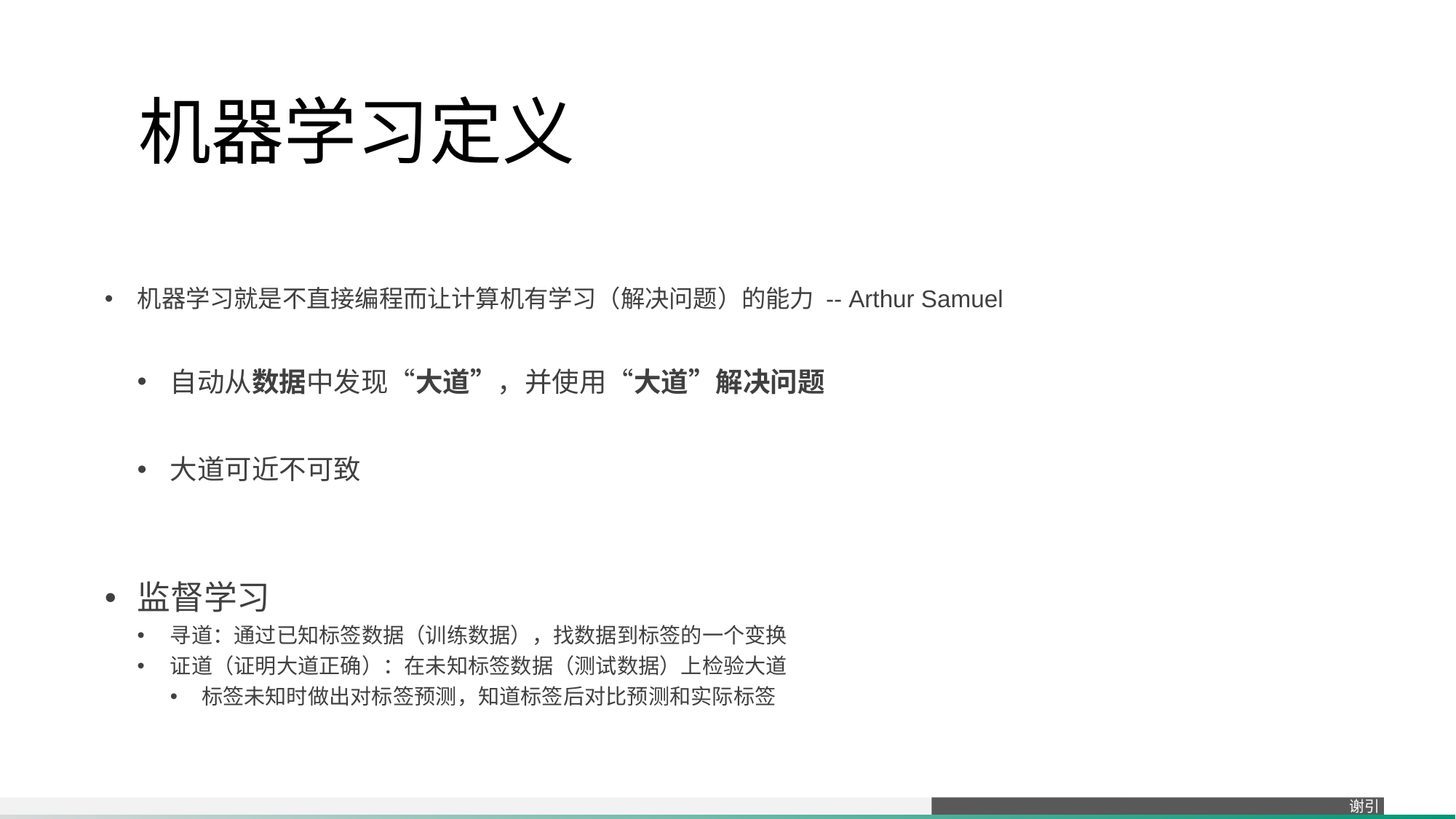

机器学习定义

机器学习就是不直接编程而让计算机有学习（解决问题）的能力 -- Arthur Samuel

自动从数据中发现“大道”，并使用“大道”解决问题

大道可近不可致

监督学习
寻道：通过已知标签数据（训练数据），找数据到标签的一个变换
证道（证明大道正确）：在未知标签数据（测试数据）上检验大道
标签未知时做出对标签预测，知道标签后对比预测和实际标签